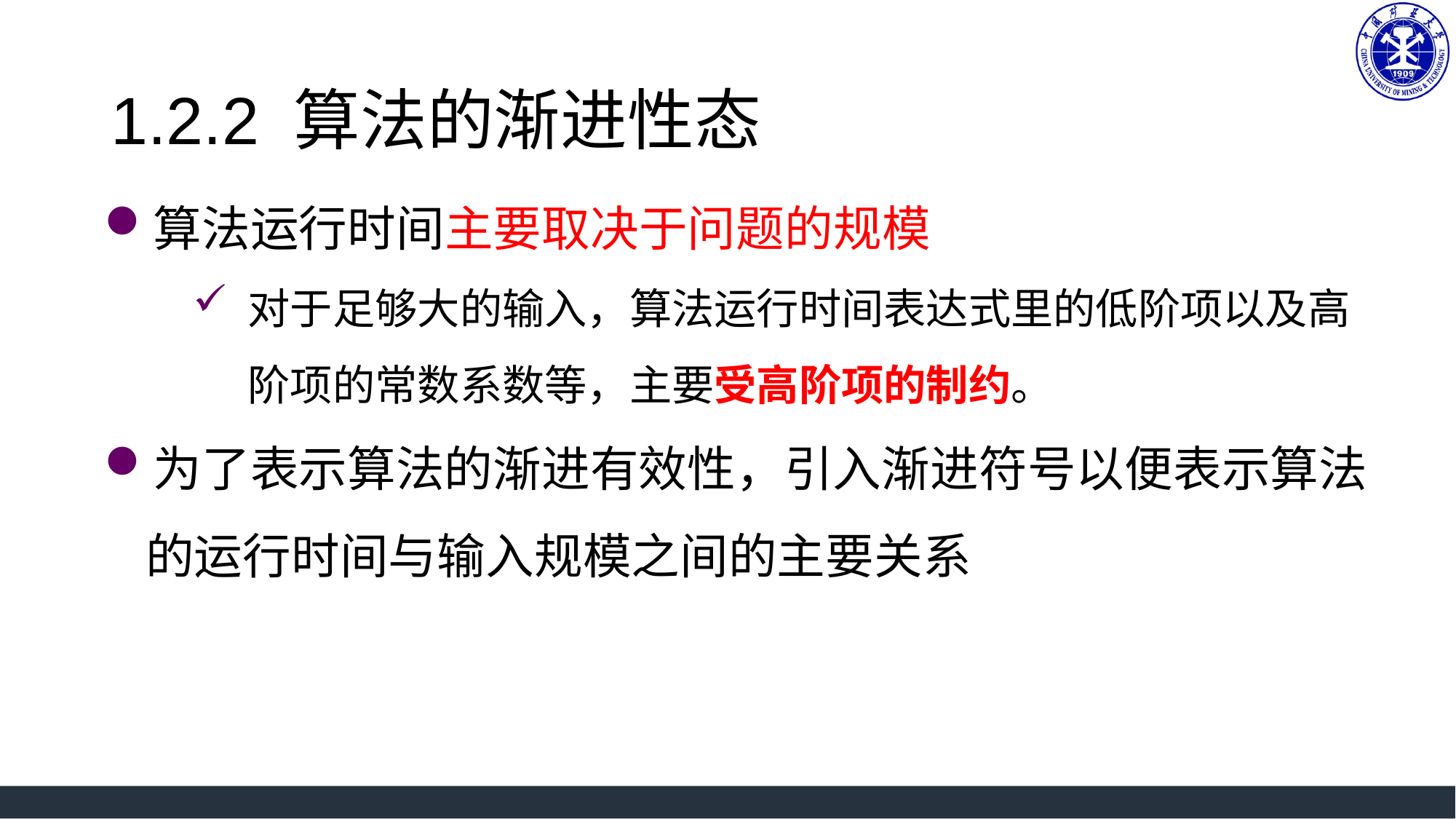

# 1.2.2 算法的渐进性态
算法运行时间主要取决于问题的规模
对于足够大的输入，算法运行时间表达式里的低阶项以及高阶项的常数系数等，主要受高阶项的制约。
为了表示算法的渐进有效性，引入渐进符号以便表示算法的运行时间与输入规模之间的主要关系